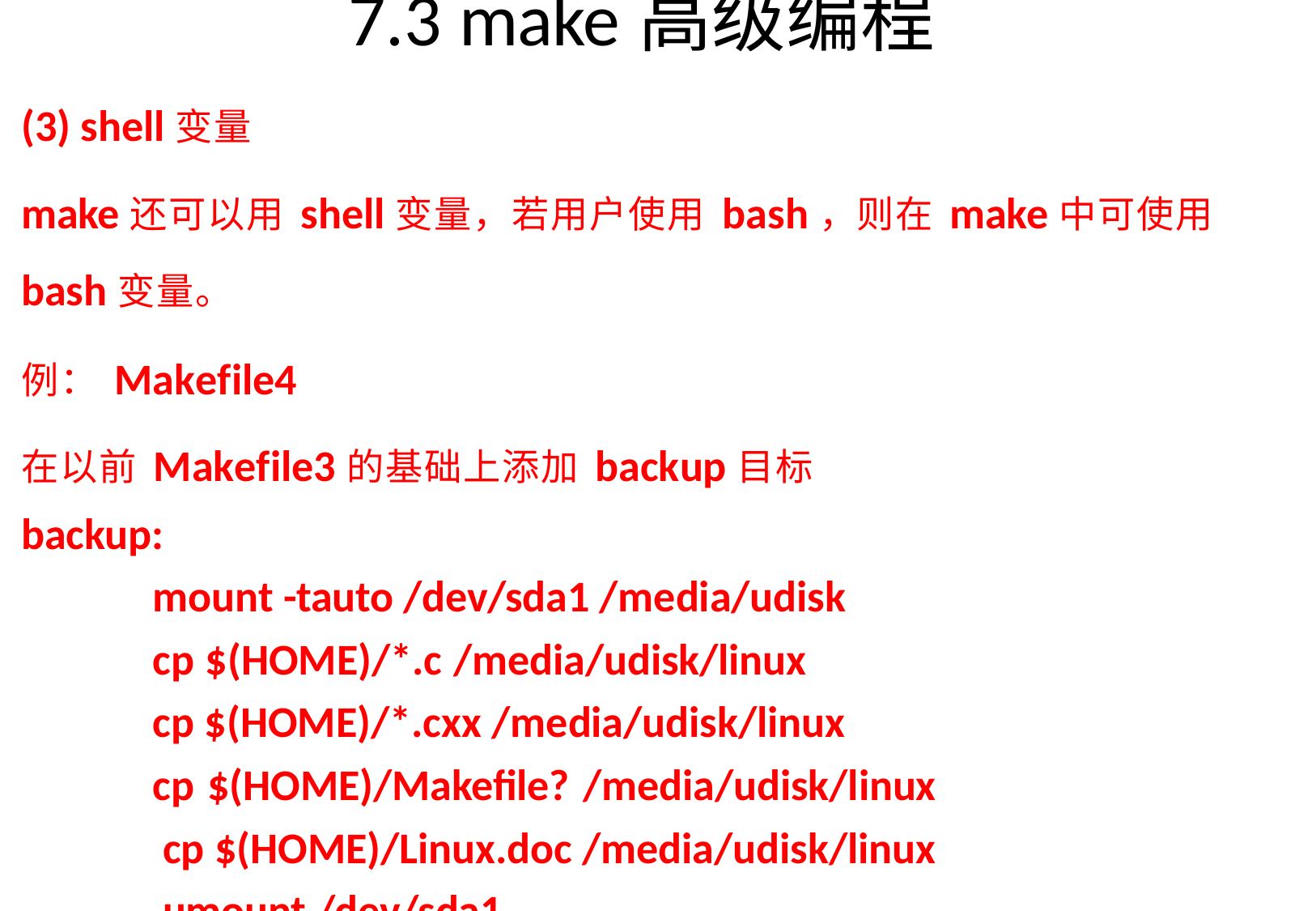

# 7.3 make高级编程
(3) shell变量
make还可以用shell变量，若用户使用bash，则在make中可使用 bash变量。
例：Makefile4
在以前Makefile3的基础上添加backup目标
backup:
mount -tauto /dev/sda1 /media/udisk
cp $(HOME)/*.c /media/udisk/linux  cp $(HOME)/*.cxx /media/udisk/linux
cp $(HOME)/Makefile? /media/udisk/linux  cp $(HOME)/Linux.doc /media/udisk/linux  umount /dev/sda1
执行：make -f Makefile4 backup